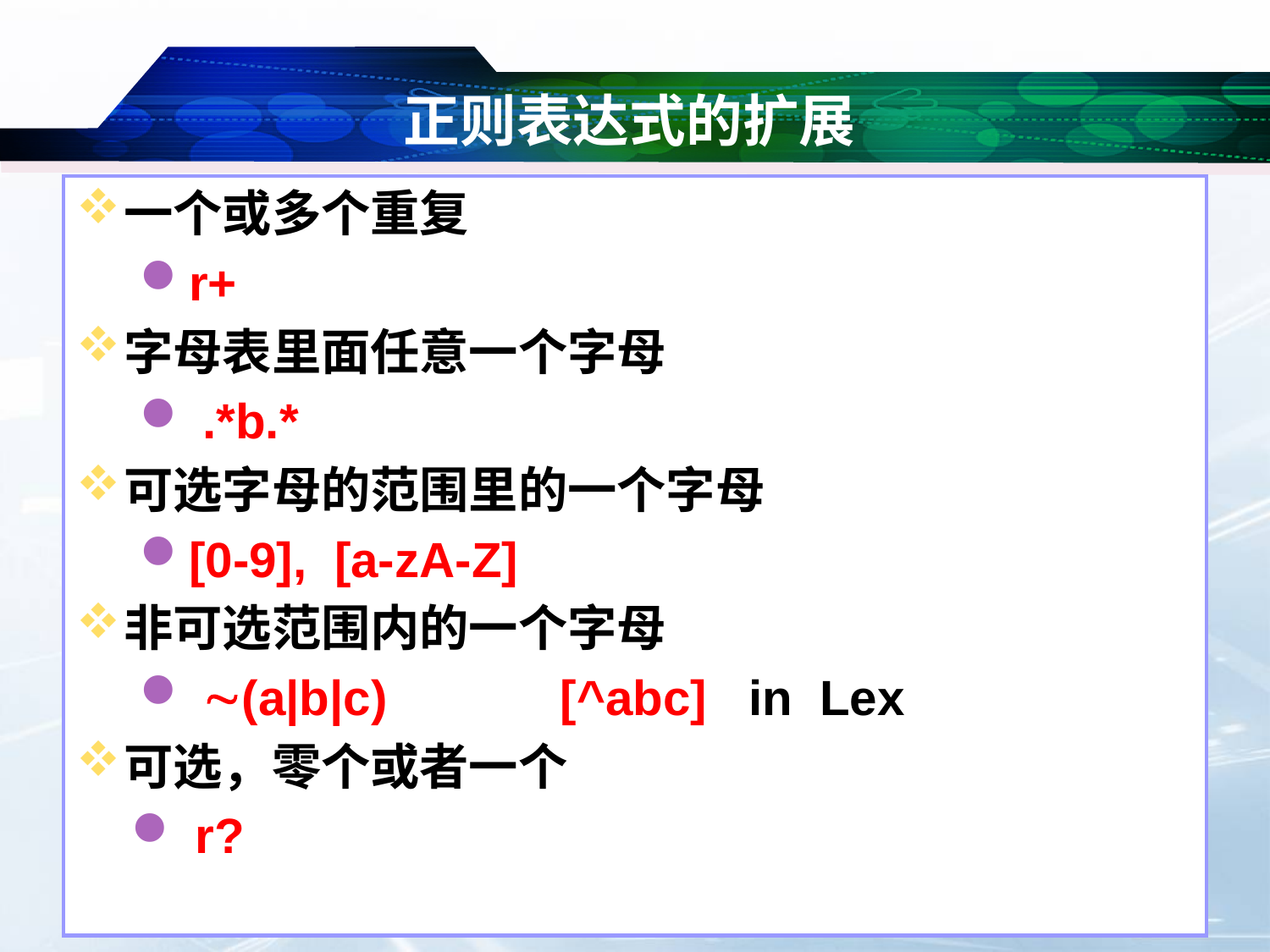

# 正则表达式的扩展
一个或多个重复
r+
字母表里面任意一个字母
 .*b.*
可选字母的范围里的一个字母
[0-9],  [a-zA-Z]
非可选范围内的一个字母
 ∼(a|b|c)       	[^abc]   in  Lex
可选，零个或者一个
r?